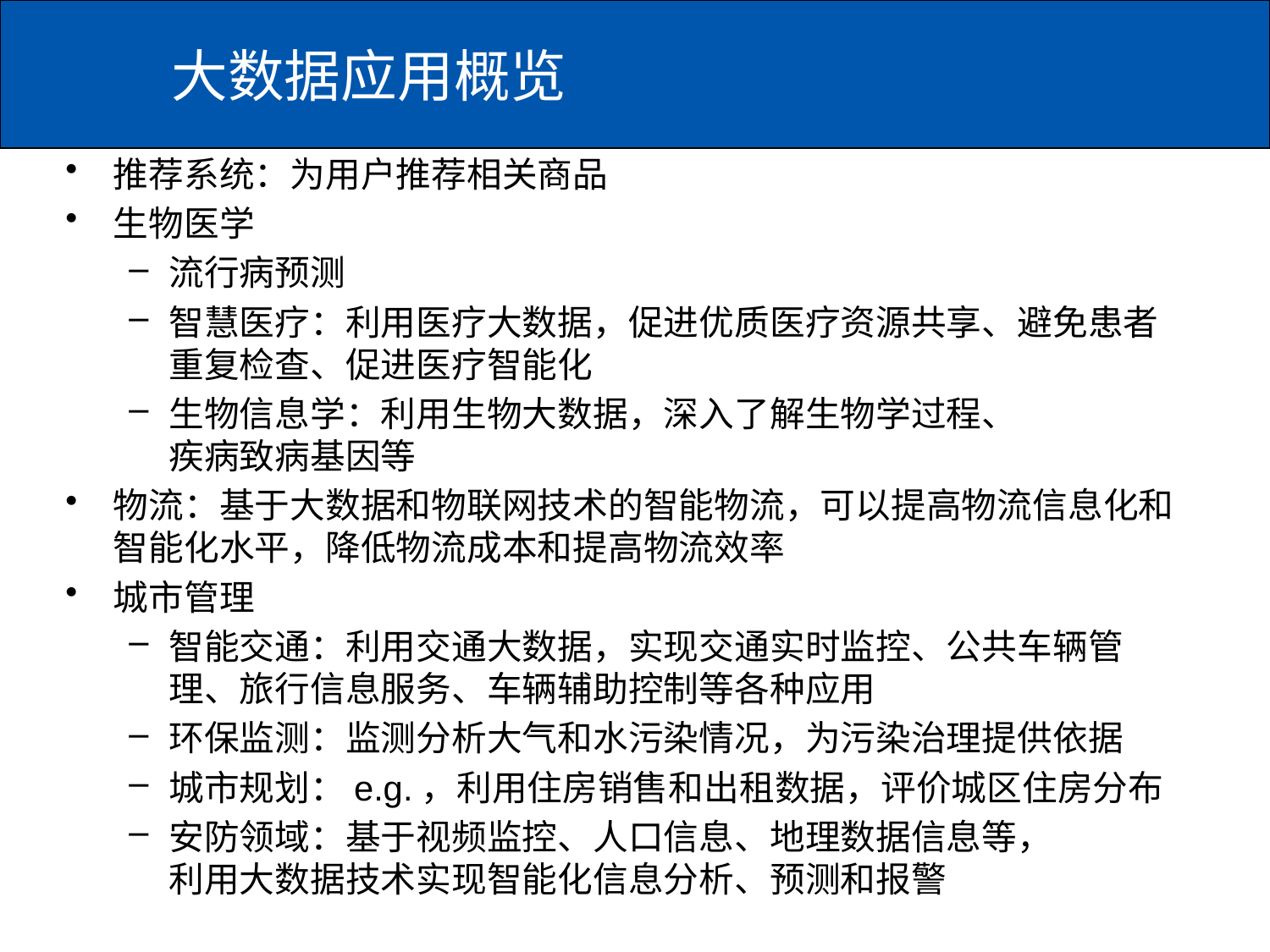

大数据应用概览
# 推荐系统：为用户推荐相关商品
生物医学
流行病预测
智慧医疗：利用医疗大数据，促进优质医疗资源共享、避免患者重复检查、促进医疗智能化
生物信息学：利用生物大数据，深入了解生物学过程、
疾病致病基因等
物流：基于大数据和物联网技术的智能物流，可以提高物流信息化和智能化水平，降低物流成本和提高物流效率
城市管理
智能交通：利用交通大数据，实现交通实时监控、公共车辆管理、旅行信息服务、车辆辅助控制等各种应用
环保监测：监测分析大气和水污染情况，为污染治理提供依据
城市规划：e.g.，利用住房销售和出租数据，评价城区住房分布
安防领域：基于视频监控、人口信息、地理数据信息等，
利用大数据技术实现智能化信息分析、预测和报警